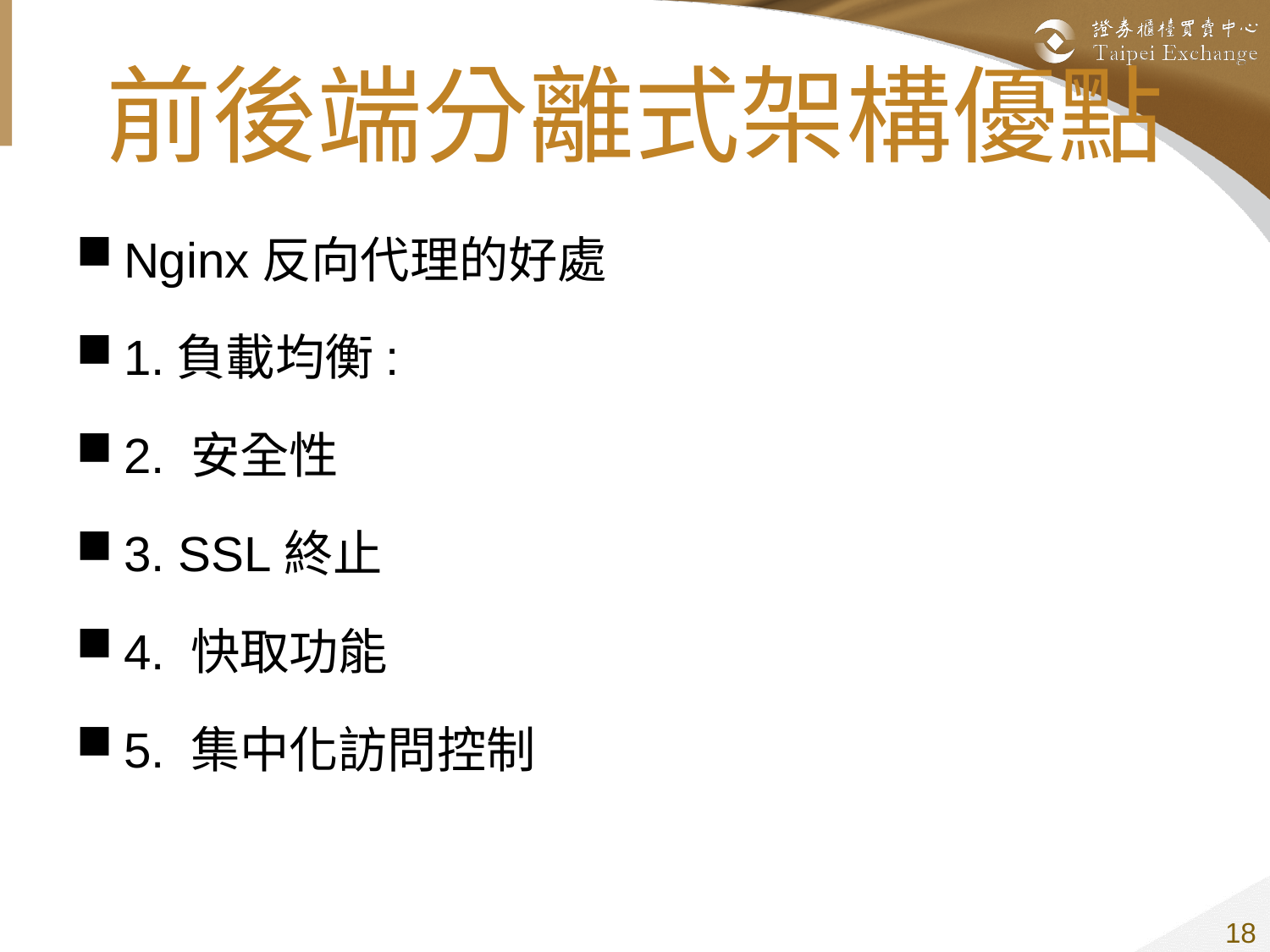

# 前後端分離式架構優點
Nginx反向代理的好處
1.負載均衡:
2. 安全性
3. SSL終止
4. 快取功能
5. 集中化訪問控制